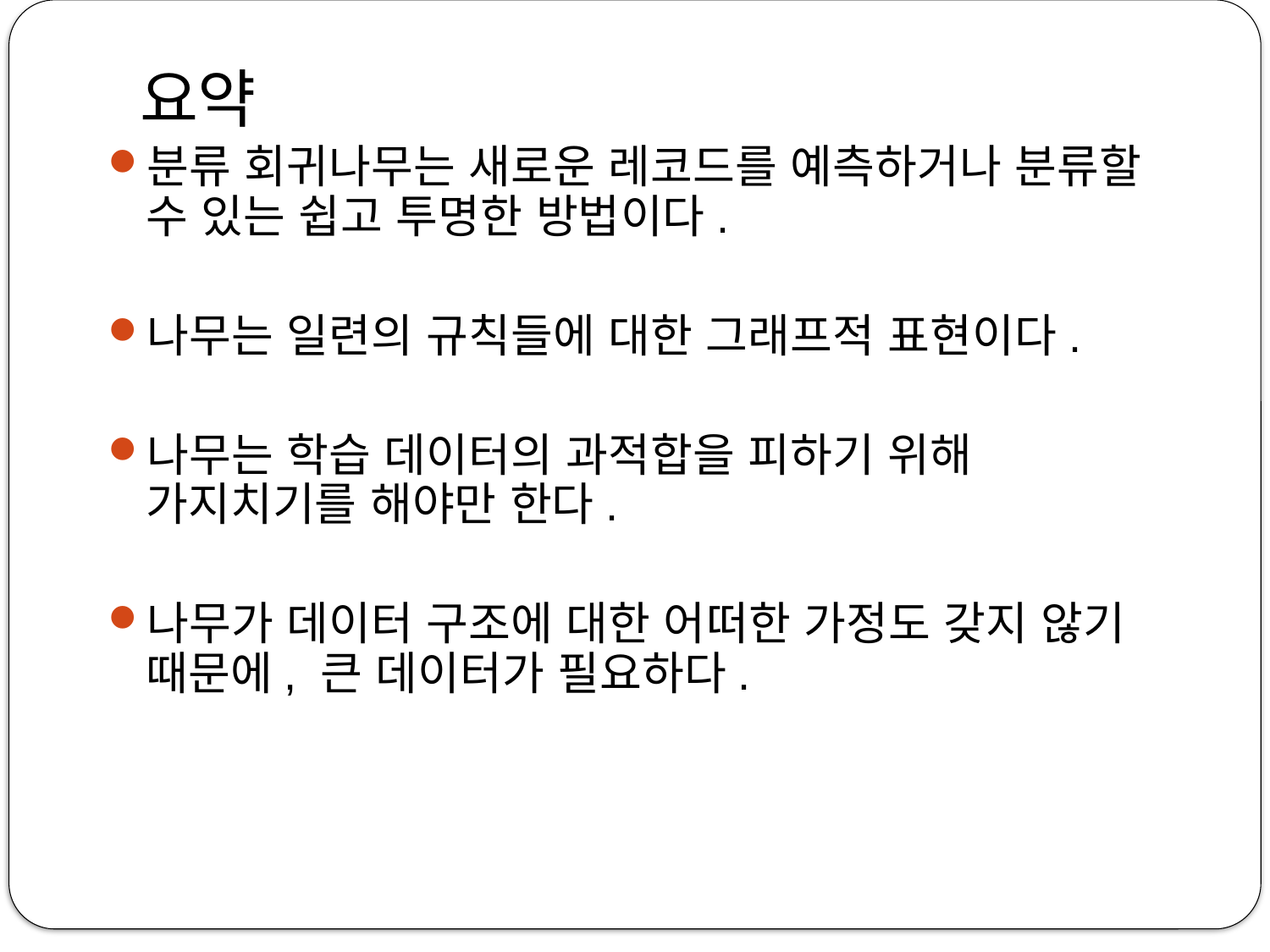

# 요약
분류 회귀나무는 새로운 레코드를 예측하거나 분류할 수 있는 쉽고 투명한 방법이다.

나무는 일련의 규칙들에 대한 그래프적 표현이다.

나무는 학습 데이터의 과적합을 피하기 위해 가지치기를 해야만 한다.

나무가 데이터 구조에 대한 어떠한 가정도 갖지 않기 때문에, 큰 데이터가 필요하다.